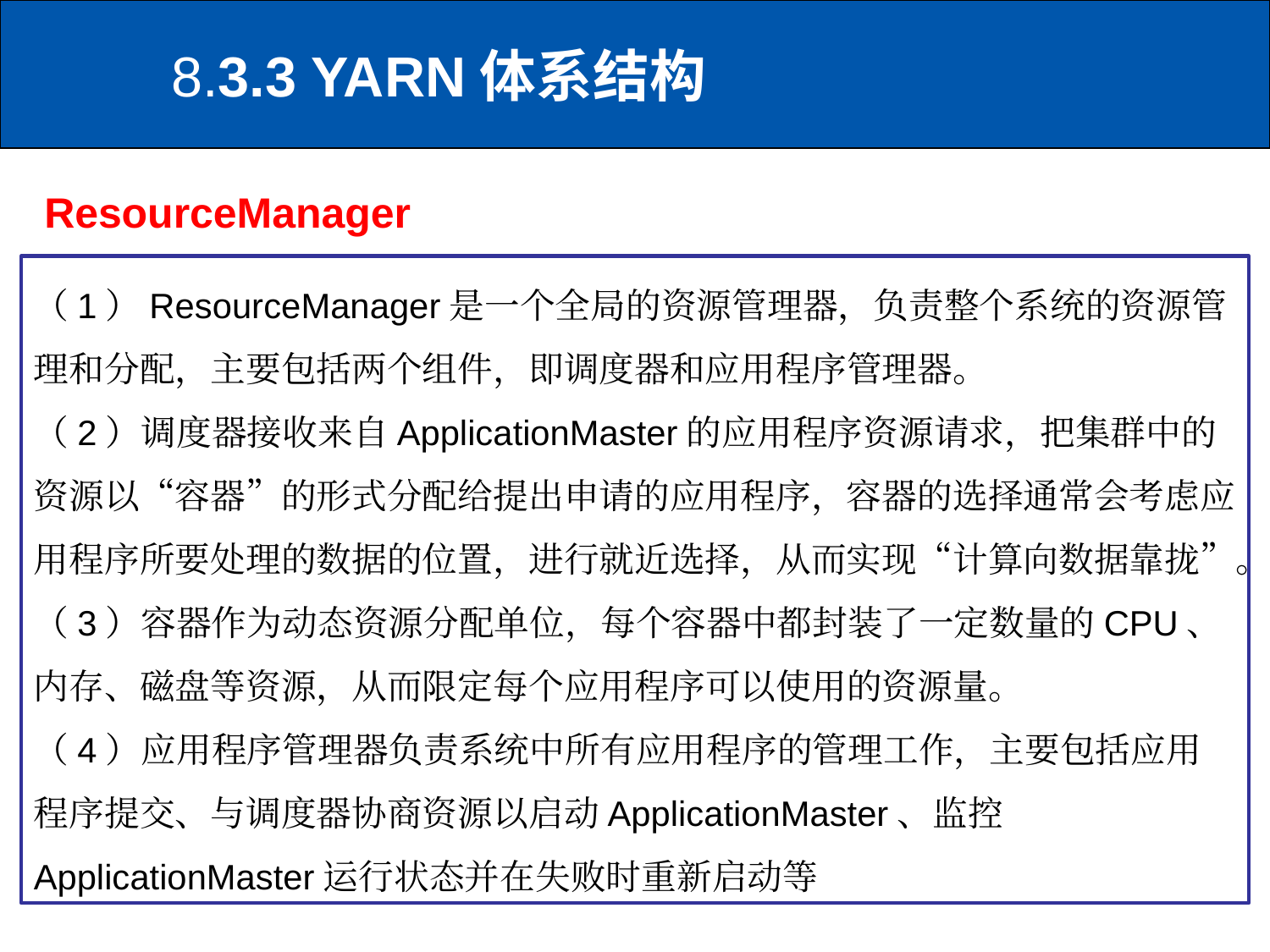

# 8.3.3 YARN体系结构
ResourceManager
（1）ResourceManager是一个全局的资源管理器，负责整个系统的资源管理和分配，主要包括两个组件，即调度器和应用程序管理器。
（2）调度器接收来自ApplicationMaster的应用程序资源请求，把集群中的资源以“容器”的形式分配给提出申请的应用程序，容器的选择通常会考虑应用程序所要处理的数据的位置，进行就近选择，从而实现“计算向数据靠拢”。
（3）容器作为动态资源分配单位，每个容器中都封装了一定数量的CPU、内存、磁盘等资源，从而限定每个应用程序可以使用的资源量。
（4）应用程序管理器负责系统中所有应用程序的管理工作，主要包括应用程序提交、与调度器协商资源以启动ApplicationMaster、监控ApplicationMaster运行状态并在失败时重新启动等